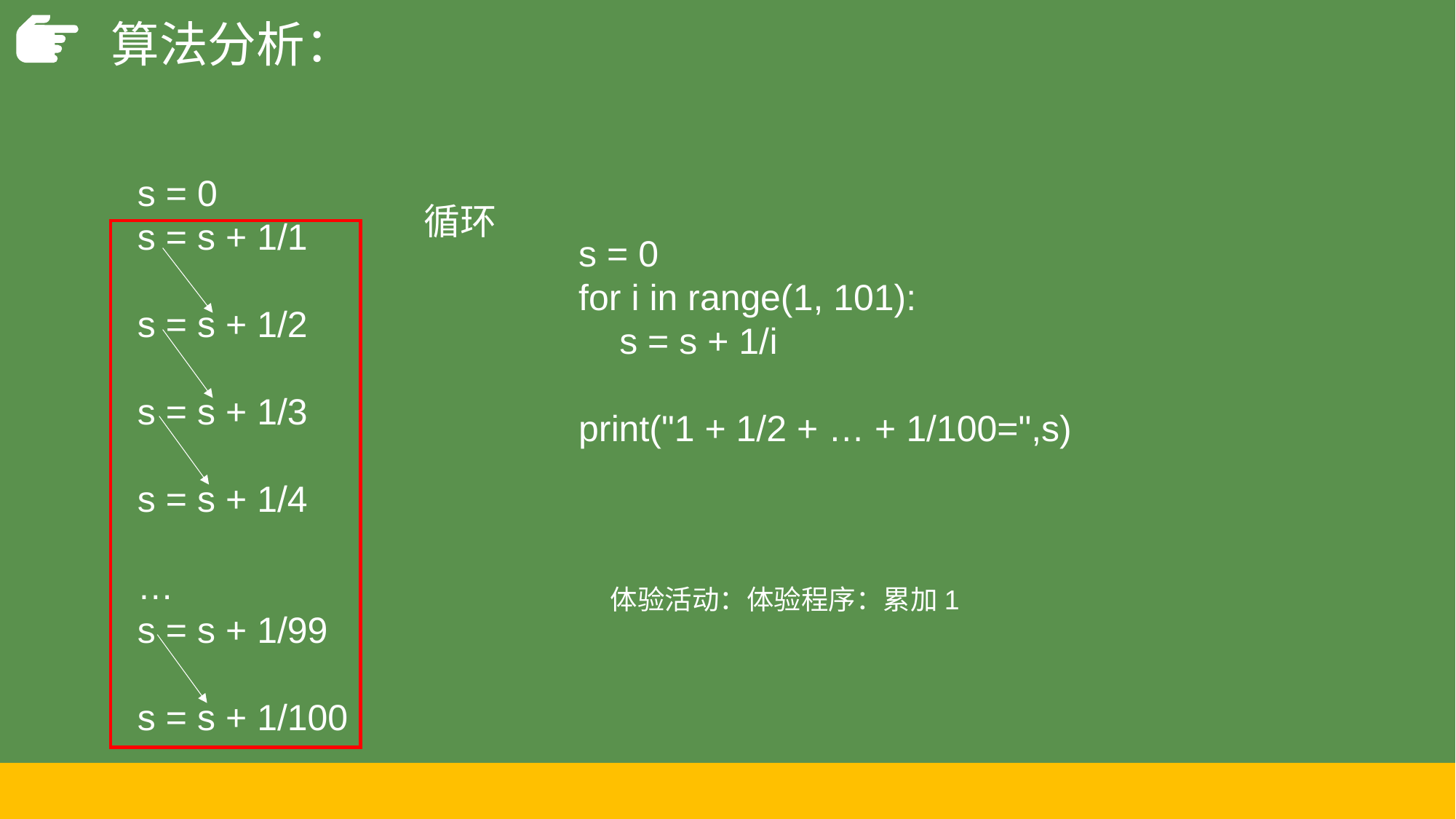

# 算法分析：
s = 0
s = s + 1/1

s = s + 1/2

s = s + 1/3

s = s + 1/4

…
s = s + 1/99

s = s + 1/100
循环

s = 0
for i in range(1, 101):
    s = s + 1/i

print("1 + 1/2 + … + 1/100=",s)
体验活动：体验程序：累加1